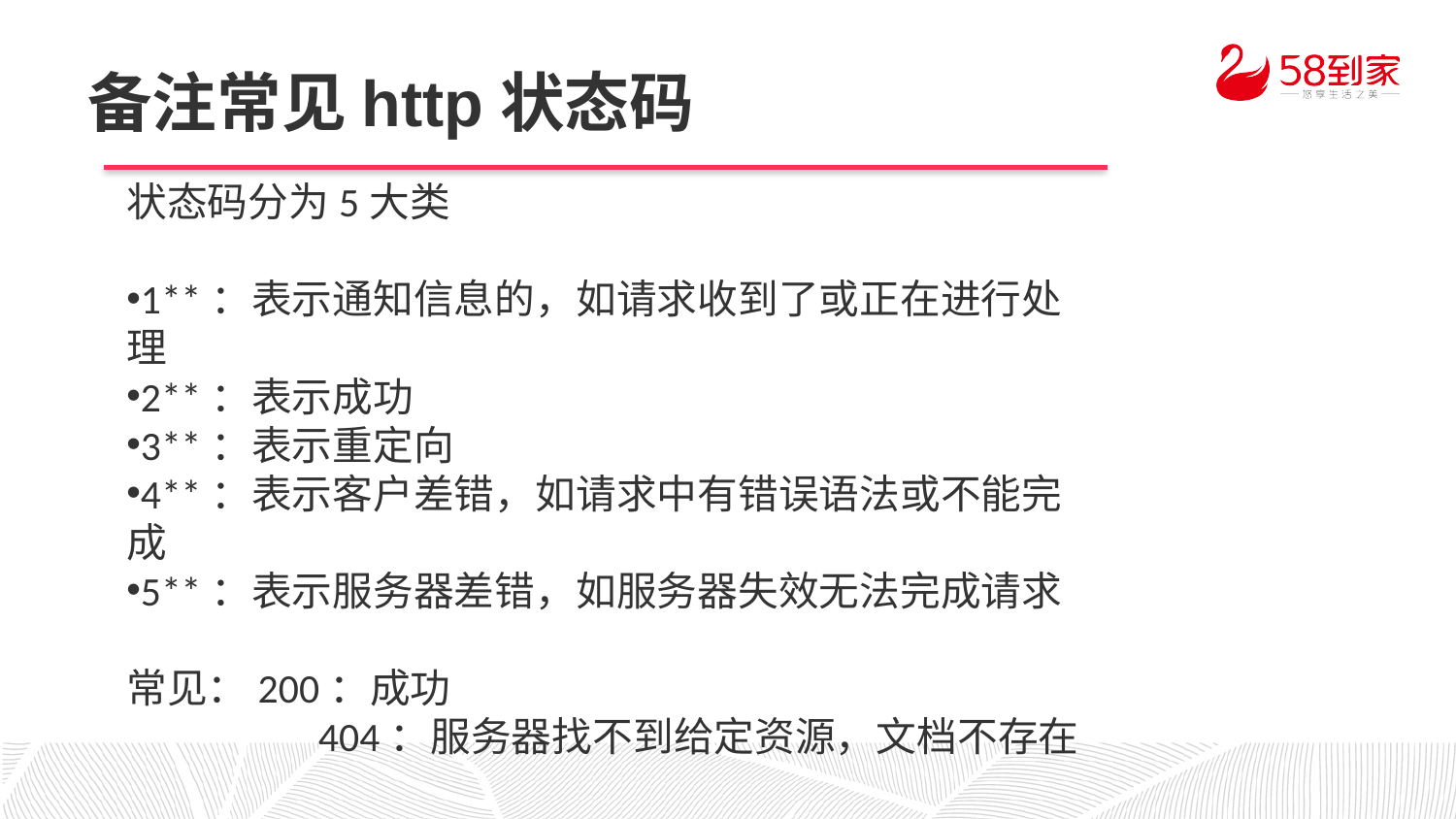

# 备注常见http状态码
状态码分为5大类

1**：表示通知信息的，如请求收到了或正在进行处理
2**：表示成功
3**：表示重定向
4**：表示客户差错，如请求中有错误语法或不能完成
5**：表示服务器差错，如服务器失效无法完成请求

常见：200：成功
	     404：服务器找不到给定资源，文档不存在